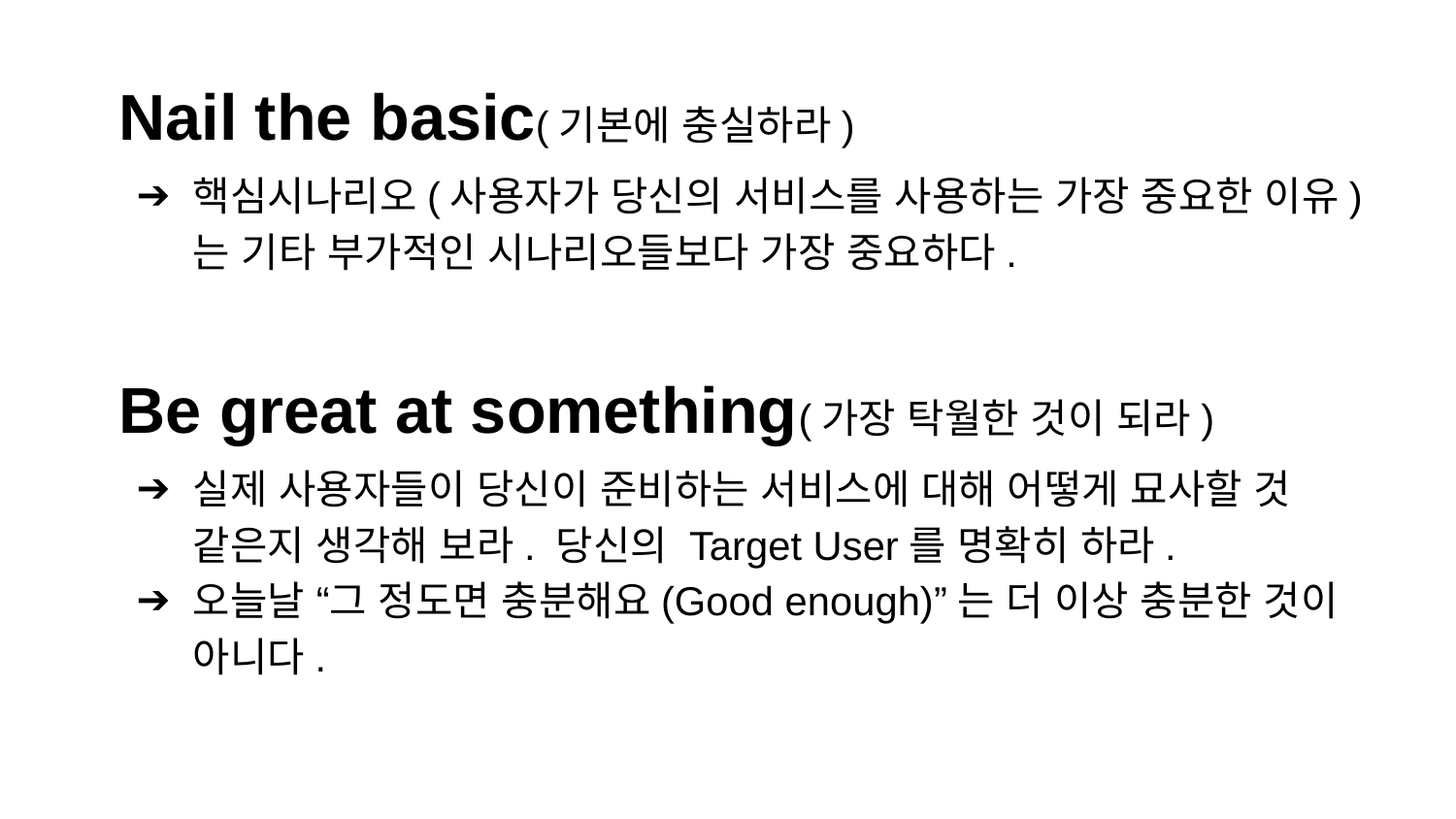

Nail the basic(기본에 충실하라)
핵심시나리오(사용자가 당신의 서비스를 사용하는 가장 중요한 이유)는 기타 부가적인 시나리오들보다 가장 중요하다.

Be great at something(가장 탁월한 것이 되라)
실제 사용자들이 당신이 준비하는 서비스에 대해 어떻게 묘사할 것 같은지 생각해 보라. 당신의 Target User를 명확히 하라.
오늘날 “그 정도면 충분해요(Good enough)”는 더 이상 충분한 것이 아니다.